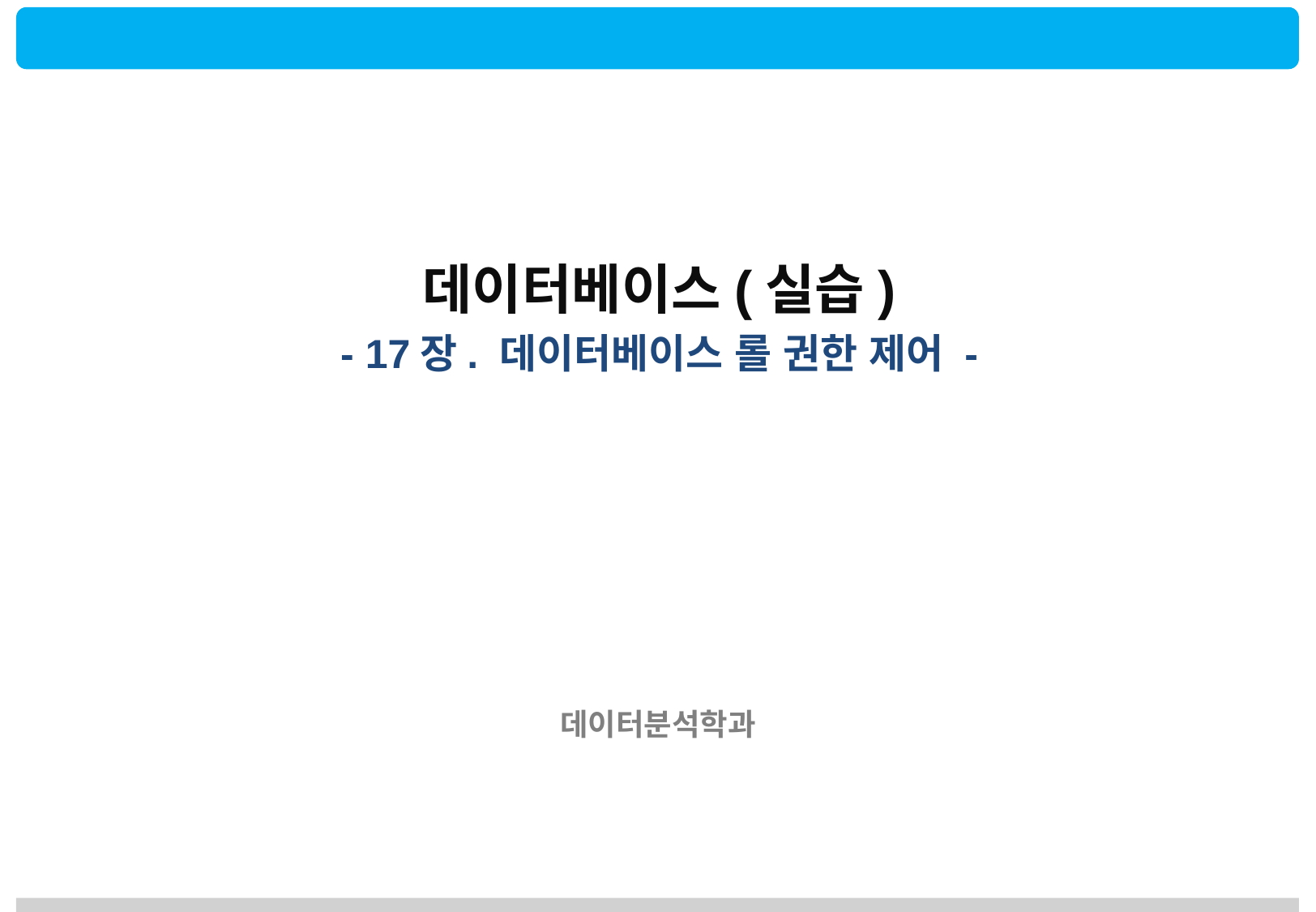

데이터베이스(실습)
- 17장. 데이터베이스 롤 권한 제어 -
데이터분석학과